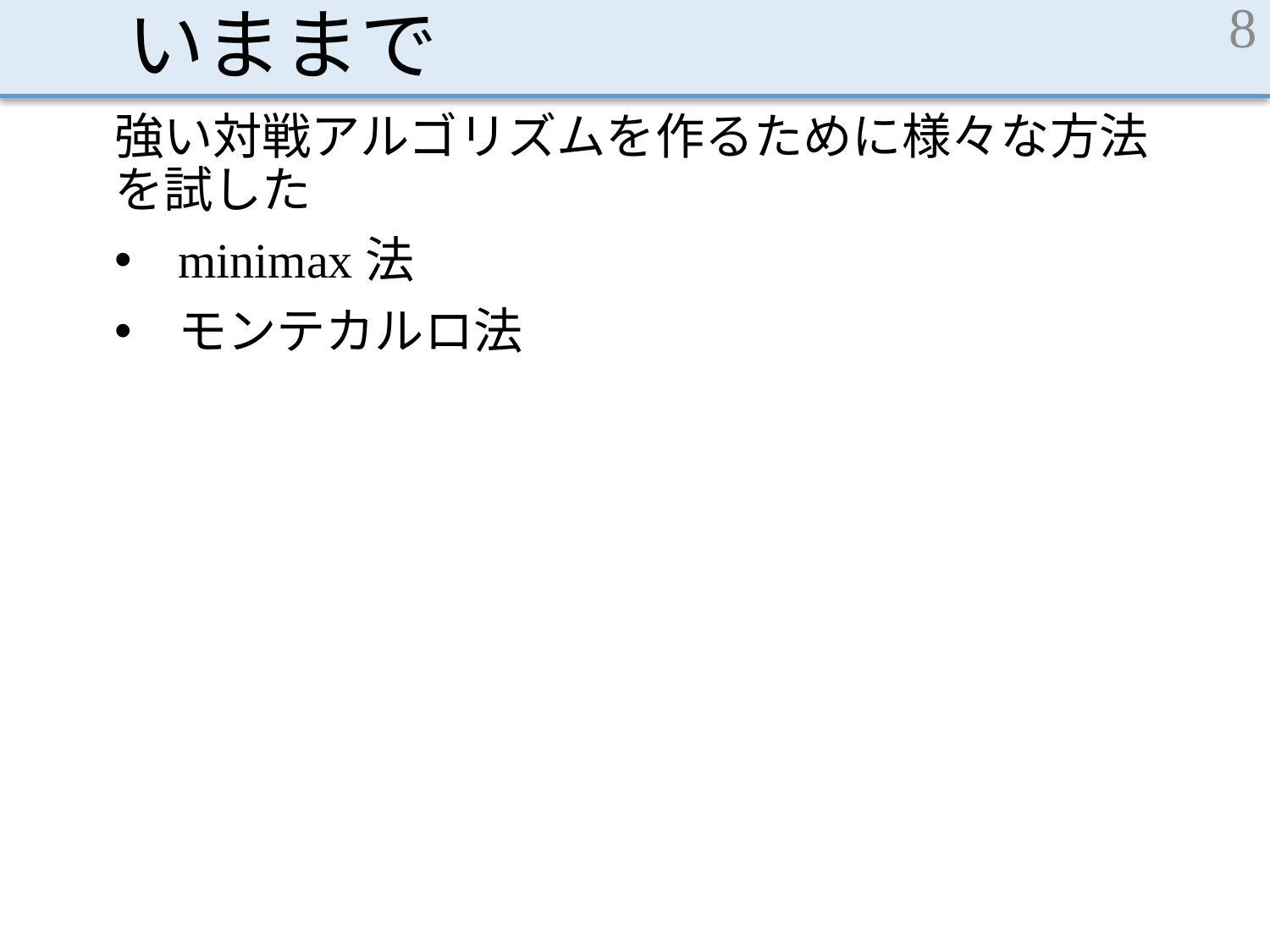

# いままで
8
強い対戦アルゴリズムを作るために様々な方法を試した
minimax法
モンテカルロ法